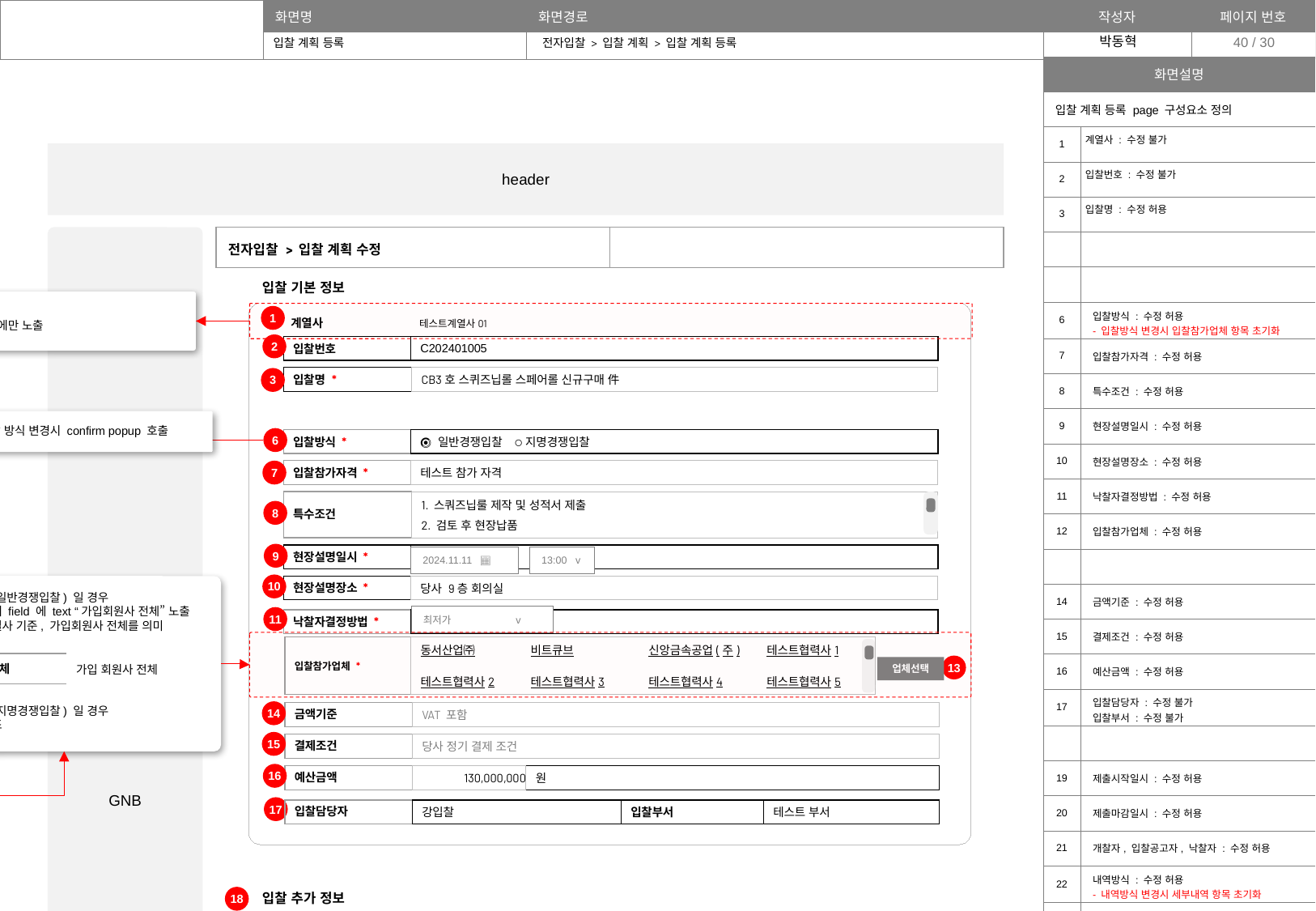

40
입찰 계획 등록
전자입찰 > 입찰 계획 > 입찰 계획 등록
| 화면설명 |  |
| --- | --- |
| 입찰 계획 등록 page 구성요소 정의 |  |
| 1 | 계열사 : 수정 불가 |
| 2 | 입찰번호 : 수정 불가 |
| 3 | 입찰명 : 수정 허용 |
|  |  |
|  |  |
| 6 | 입찰방식 : 수정 허용 - 입찰방식 변경시 입찰참가업체 항목 초기화 |
| 7 | 입찰참가자격 : 수정 허용 |
| 8 | 특수조건 : 수정 허용 |
| 9 | 현장설명일시 : 수정 허용 |
| 10 | 현장설명장소 : 수정 허용 |
| 11 | 낙찰자결정방법 : 수정 허용 |
| 12 | 입찰참가업체 : 수정 허용 |
|  |  |
| 14 | 금액기준 : 수정 허용 |
| 15 | 결제조건 : 수정 허용 |
| 16 | 예산금액 : 수정 허용 |
| 17 | 입찰담당자 : 수정 불가 입찰부서 : 수정 불가 |
|  |  |
| 19 | 제출시작일시 : 수정 허용 |
| 20 | 제출마감일시 : 수정 허용 |
| 21 | 개찰자, 입찰공고자, 낙찰자 : 수정 허용 |
| 22 | 내역방식 : 수정 허용 - 내역방식 변경시 세부내역 항목 초기화 |
| 23 | 납품조건 : 수정 허용 |
| 24 | 세부내역 : - 파일 등록 : 첨부파일 추가/삭제 허용 - 내역 직접등록 : 수정 (추가/삭제) 허용 |
| 25 | 첨부파일 : 추가/삭제 허용 |
| 26 | 결정버튼 영역 1. 취소 button 클릭시 - 저장하지 않고 입찰계획 목록 page 이동 2. 저장 button 클릭시 유효성 검사 |
|  |  |
header
GNB
| 전자입찰 > 입찰 계획 수정 |  |
| --- | --- |
입찰 기본 정보
계열사 field
- 시스템 관리자 권한에만 노출

1
| 계열사 | 테스트계열사01 |  |
| --- | --- | --- |
2
| 입찰번호 | C202401005 |
| --- | --- |
| 입찰명 \* | CB3호 스퀴즈닙롤 스페어롤 신규구매 件 |
| --- | --- |
3
입찰 방식 변경시 confirm popup 호출
6
| 입찰방식 \* | 🔘 일반경쟁입찰 ⚪️ 지명경쟁입찰 |
| --- | --- |
| 입찰참가자격 \* | 테스트 참가 자격 |
| --- | --- |
7

입찰 방식 변경시 입찰참가자격 항목이 초기화 됩니다.
입찰 방식을 변경하시겠습니까?
| 특수조건 | 1. 스쿼즈닙룰 제작 및 성적서 제출 2. 검토 후 현장납품 |
| --- | --- |

8
9
| 현장설명일시 \* |  |
| --- | --- |
2024.11.11   📅
13:00   v
10
1. 입찰 방식 (일반경쟁입찰) 일 경우
- 입찰 참가 업체 field 에 text “가입회원사 전체” 노출
- 가입 희명 계열사 기준, 가입회원사 전체를 의미
- field 에시

2. 입찰 방식 (지명경쟁입찰) 일 경우
- 화면 설계 참조
| 현장설명장소 \* | 당사 9층 회의실 |
| --- | --- |
선택
취소
최저가                      v
11
| 낙찰자결정방법 \* | 최저가&내부적격심사 |
| --- | --- |

| 입찰참가업체 \* | 동서산업㈜ 테스트협력사2 | 비트큐브 테스트협력사3 | 신앙금속공업(주) 테스트협력사4 | 테스트협력사1 테스트협력사5 |
| --- | --- | --- | --- | --- |

| 입찰참가업체 | 가입 회원사 전체 |
| --- | --- |
13
업체선택

입찰 방식이 변경되었습니다.
14
| 금액기준 | VAT 포함 |
| --- | --- |
15
| 결제조건 | 당사 정기 결제 조건 |
| --- | --- |
16
| 예산금액 | 130,000,000 | 원 |
| --- | --- | --- |
확인
17
| 입찰담당자 | 강입찰 | 입찰부서 | 테스트 부서 |
| --- | --- | --- | --- |
입찰 추가 정보
18

2024.11.11   📅
13:00   v
20
19
내역방식 변경시 세부내역 항목이 초기화 됩니다. 내역방식을 변경하시겠습니까?
2024.11.11   📅
13:00   v
| 제출시작일시 \* |  | 제출마감일시 \* |  |
| --- | --- | --- | --- |
선택
강공고
21
21
선택
강개찰
| 개찰자 \* |  | 입찰공고자 \* |  |
| --- | --- | --- | --- |
21
선택
강낙찰
| 낙찰자 \* | 강낙찰 |  |  |
| --- | --- | --- | --- |
?
23

| 내역방식 \* | 🔘 내역직접등록 ⚪️ 파일등록 | 납품조건 \* | 현장납품 |
| --- | --- | --- | --- |
22
선택
취소
1. 내역방식 (파일등록) 일 경우
 - file upload 기능 제공
| 세부내역 \* | 클릭 혹은 파일을 이곳에 드롭하세요 파일 최대 10MB(등록 파일 개수 최대 1개) |
| --- | --- |

?
팬택입찰_첨부1.docx
삭제
24

| 세부내역 \* | 품목명 | 규격 | 수량 | 단위 | 단가 | 합계 | 삭제 |
| --- | --- | --- | --- | --- | --- | --- | --- |
|  |  |  |  |  |  | 1,000,000,000 |  |
|  |  |  |  |  |  | 100,000,000 |  |
|  |  |  |  |  |  | 100,000,000 |  |
|  |  |  |  |  |  | 100,000,000 |  |
|  |  |  |  |  | 총합계 | 1,300,000,000 |  |
내역방식이 변경되었습니다.
2. 내역방식 (내역직접등록) 일 경우
 - 입찰 계획 등록에서 입력한 세부내역 노출
EA
10,000
테스트규격01
100,000
테스트상품01
삭제
EA
10,000
테스트규격02
10,000
삭제
테스트상품02
?
EA
10,000
테스트규격03
10,000
삭제
테스트상품03
추가
확인
박스
10,000
테스트규격04
10,000
테스트상품04
삭제

25
| 첨부파일 | 클릭 혹은 파일을 이곳에 드롭하세요 파일 최대 10MB(등록 파일 개수 최대 10개) |
| --- | --- |
팬택입찰_첨부1.docx
삭제
팬택입찰_첨부2.docx
삭제
팬택입찰_첨부3.docx
삭제
26

저장
취소
footer

필수 항목을 다시 확인해 주세요.
필수항목이 모두 입력되었는가?
NO
확인
YES

변경 사항을 저장 하시겠습니까?
저장
취소

변경 사항이 저장되었습니다.
확인
입찰 계획 목록 page 이동